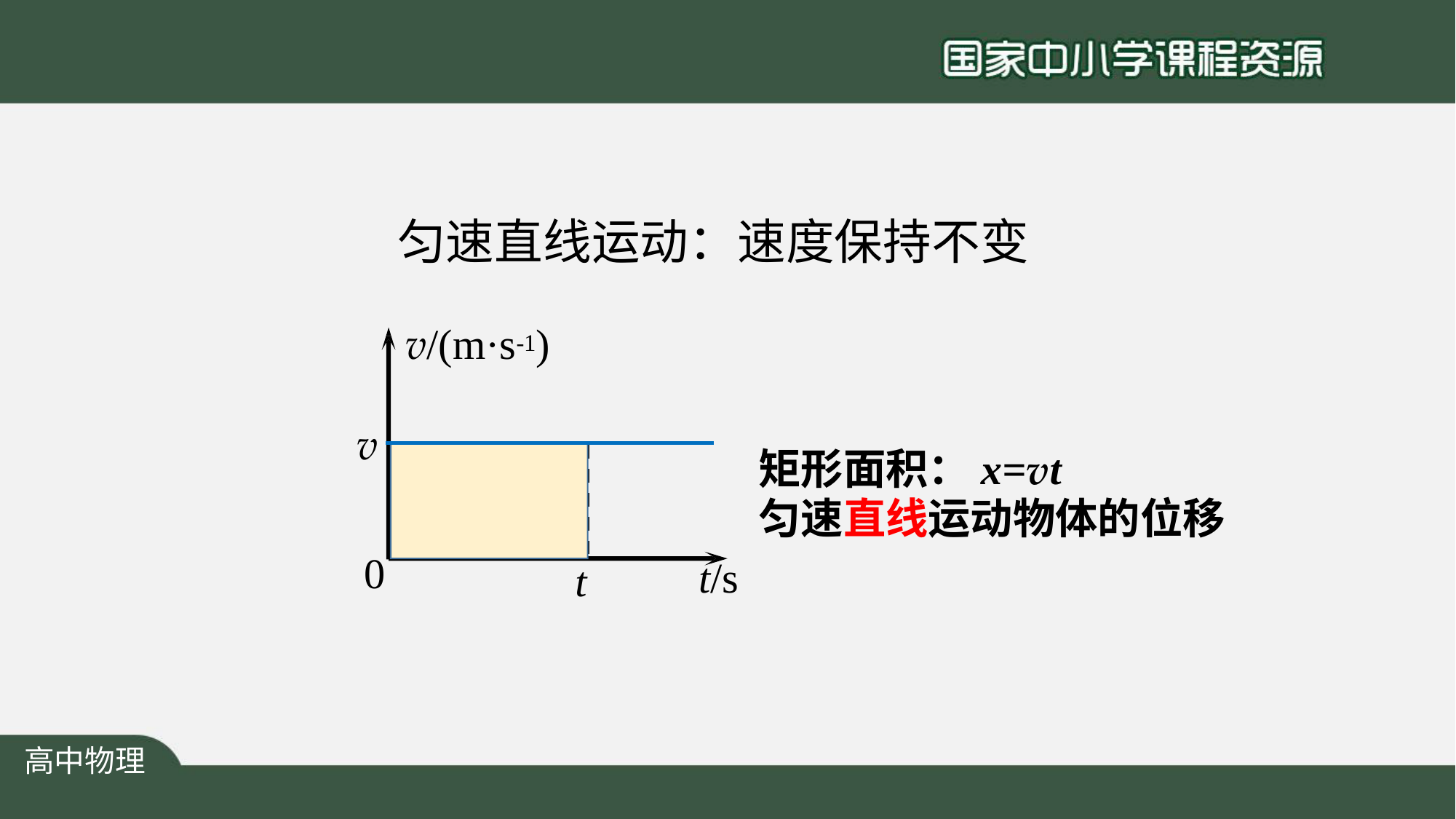

# 匀速直线运动：速度保持不变
v/(m·s-1)

v
矩形面积：x=vt
匀速直线运动物体的位移

0
t/s

t
高中物理